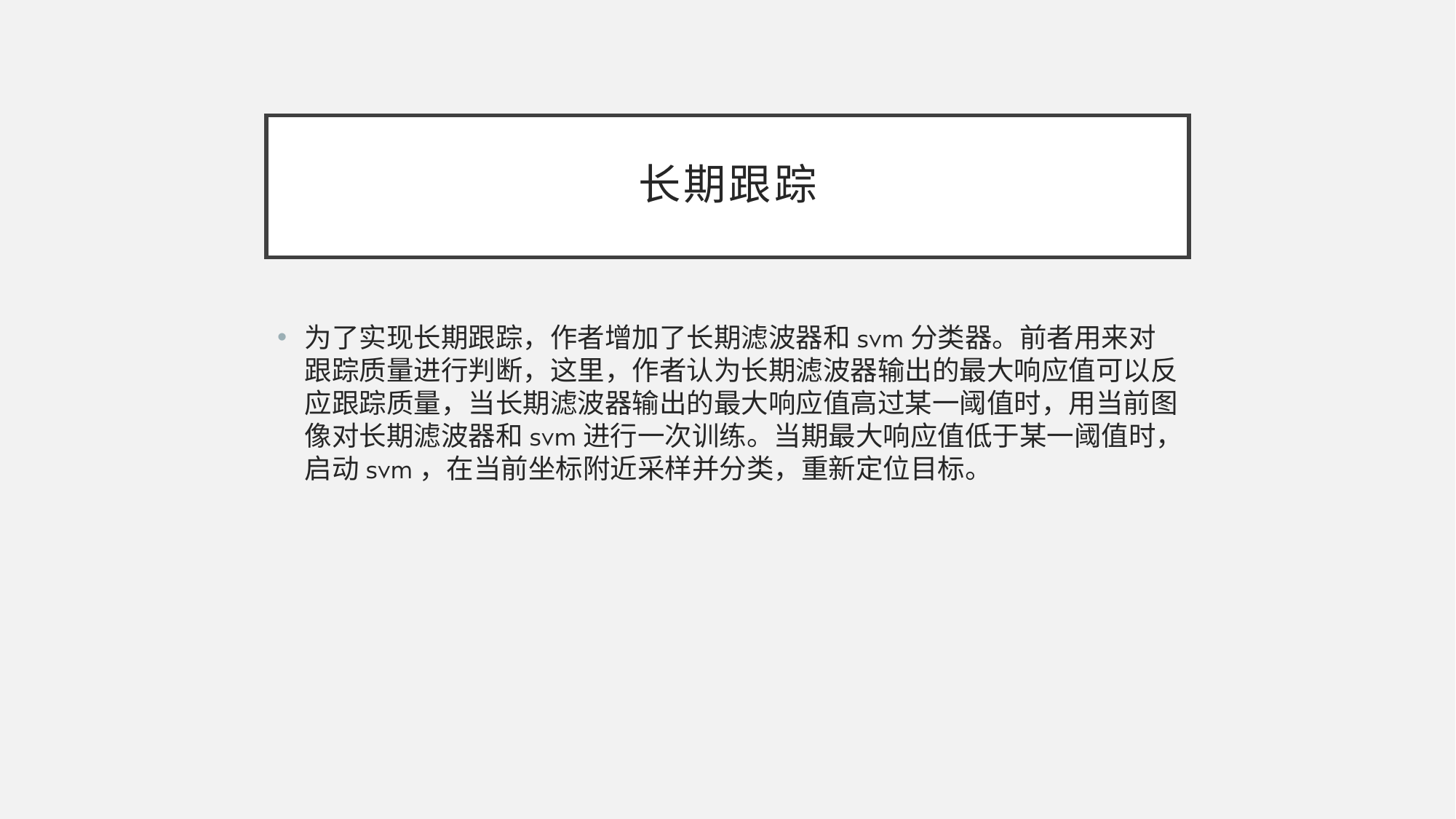

# 长期跟踪
为了实现长期跟踪，作者增加了长期滤波器和svm分类器。前者用来对跟踪质量进行判断，这里，作者认为长期滤波器输出的最大响应值可以反应跟踪质量，当长期滤波器输出的最大响应值高过某一阈值时，用当前图像对长期滤波器和svm进行一次训练。当期最大响应值低于某一阈值时，启动svm，在当前坐标附近采样并分类，重新定位目标。